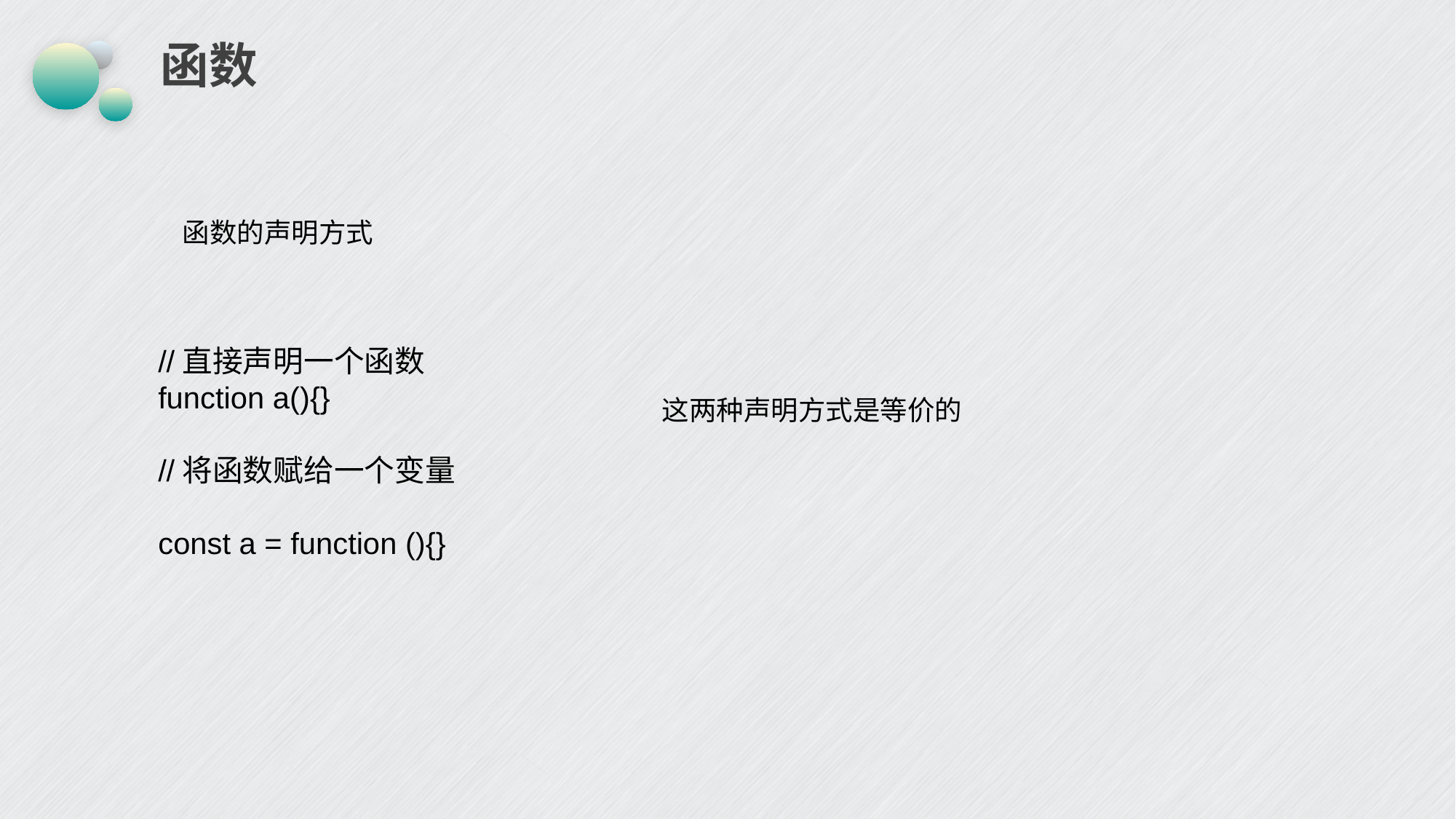

# 函数

函数的声明方式
//直接声明一个函数
function a(){}

//将函数赋给一个变量

const a = function (){}
这两种声明方式是等价的